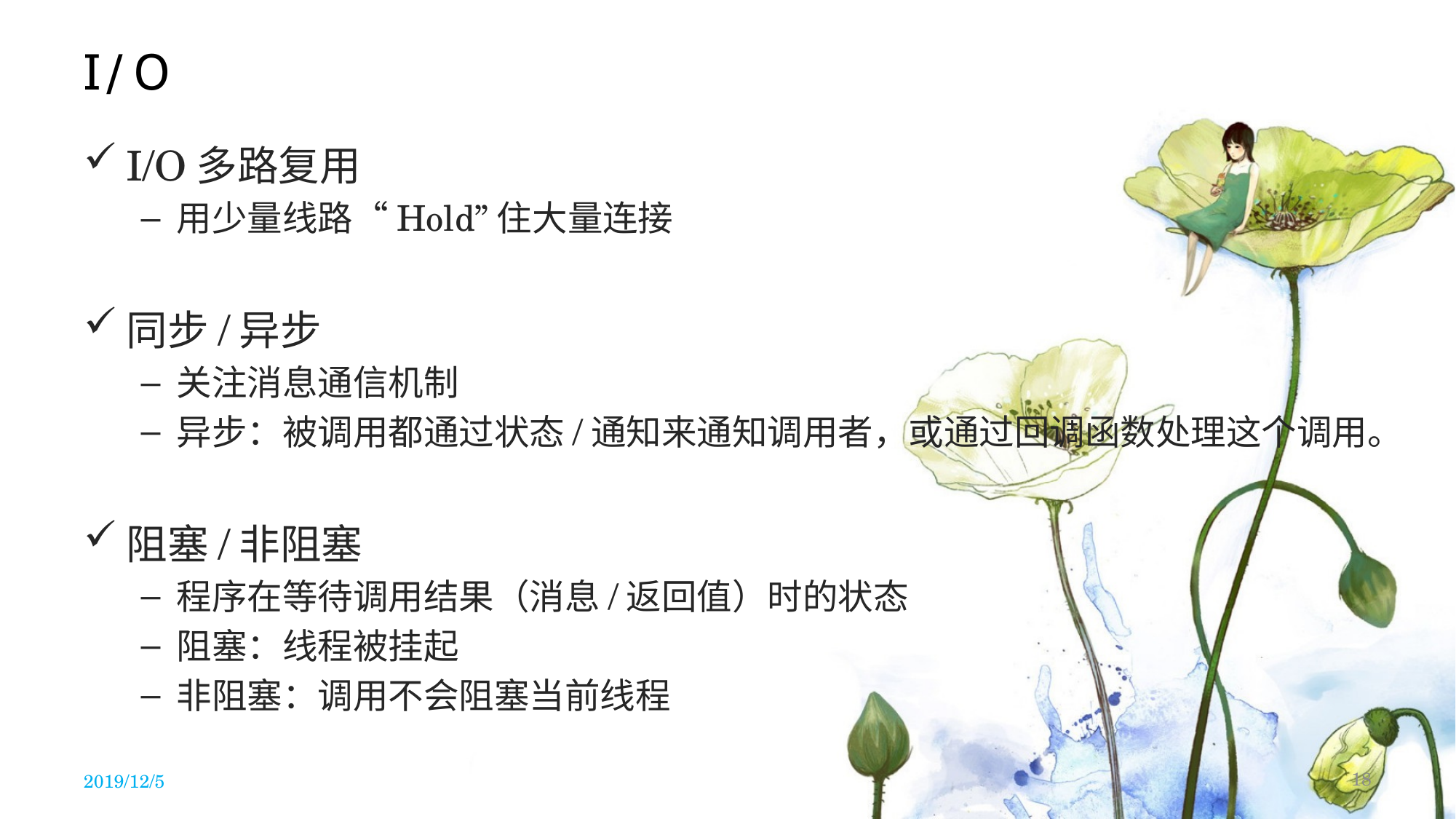

# I/O
I/O多路复用
用少量线路“Hold”住大量连接

同步/异步
关注消息通信机制
异步：被调用都通过状态/通知来通知调用者，或通过回调函数处理这个调用。

阻塞/非阻塞
程序在等待调用结果（消息/返回值）时的状态
阻塞：线程被挂起
非阻塞：调用不会阻塞当前线程
2019/12/5
18